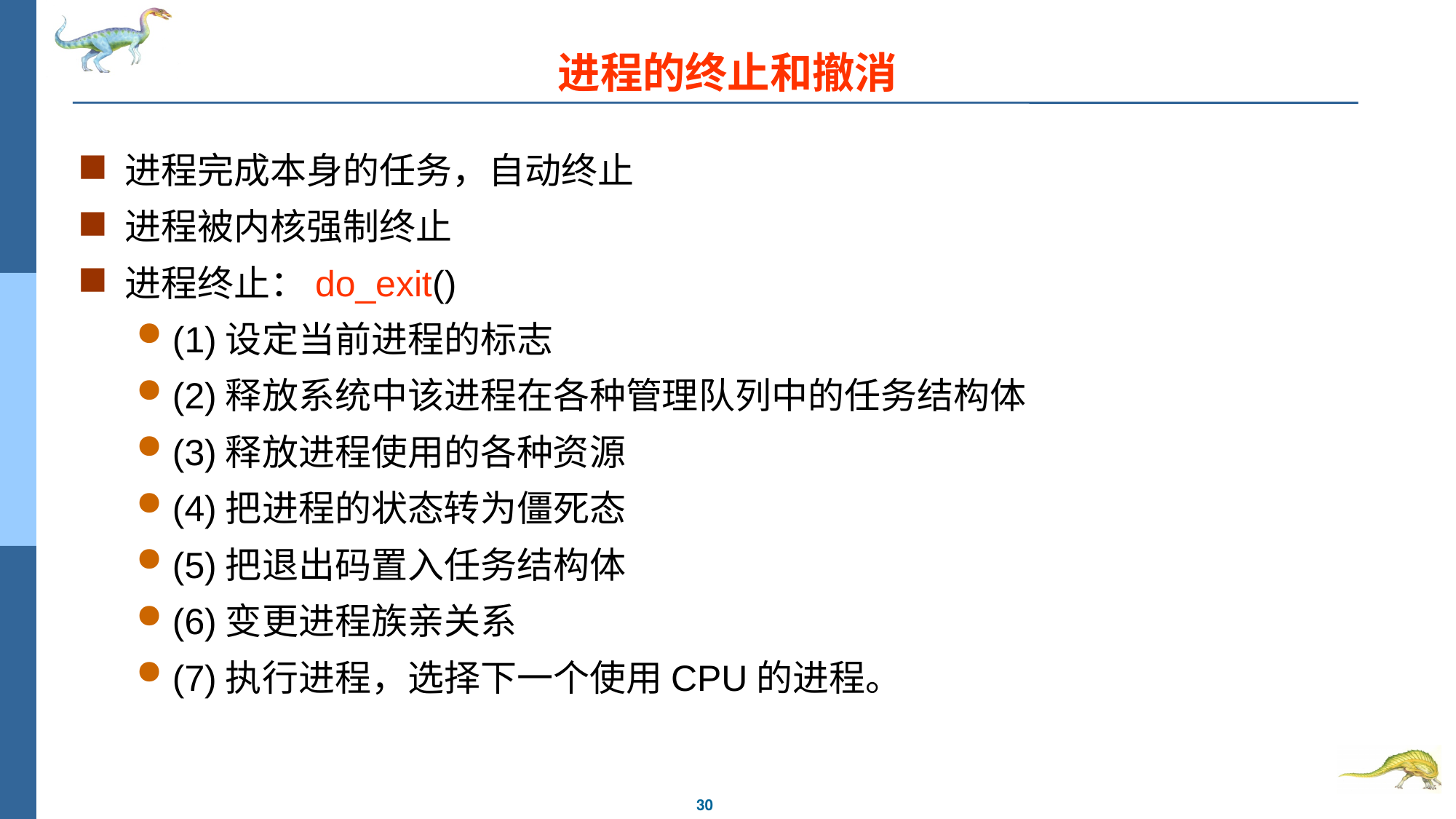

# 进程的终止和撤消
进程完成本身的任务，自动终止
进程被内核强制终止
进程终止：do_exit()
(1)设定当前进程的标志
(2)释放系统中该进程在各种管理队列中的任务结构体
(3)释放进程使用的各种资源
(4)把进程的状态转为僵死态
(5)把退出码置入任务结构体
(6)变更进程族亲关系
(7)执行进程，选择下一个使用CPU的进程。